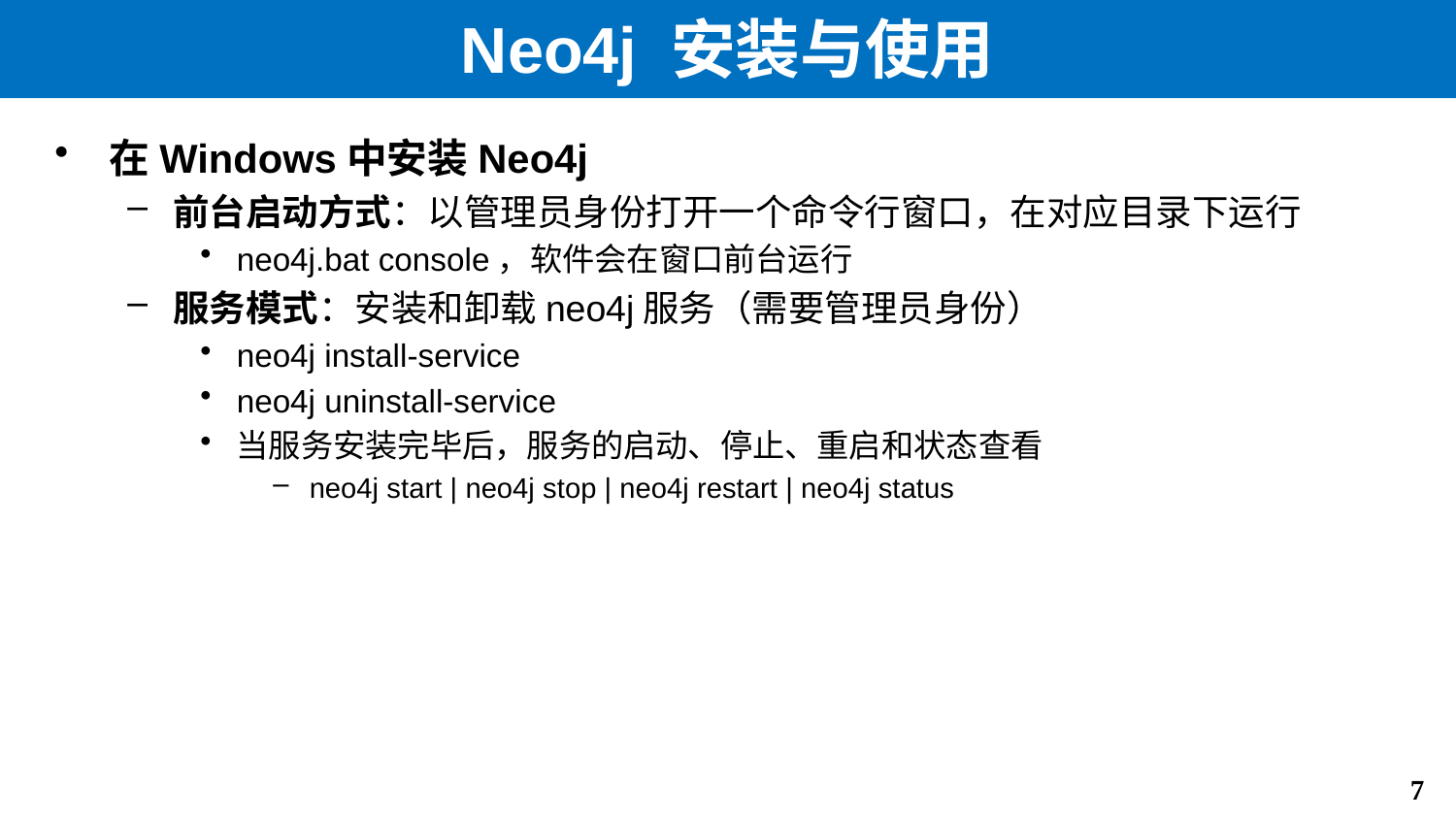

# Neo4j 安装与使用
在Windows中安装Neo4j
前台启动方式：以管理员身份打开一个命令行窗口，在对应目录下运行
neo4j.bat console，软件会在窗口前台运行
服务模式：安装和卸载neo4j服务（需要管理员身份）
neo4j install-service
neo4j uninstall-service
当服务安装完毕后，服务的启动、停止、重启和状态查看
neo4j start | neo4j stop | neo4j restart | neo4j status